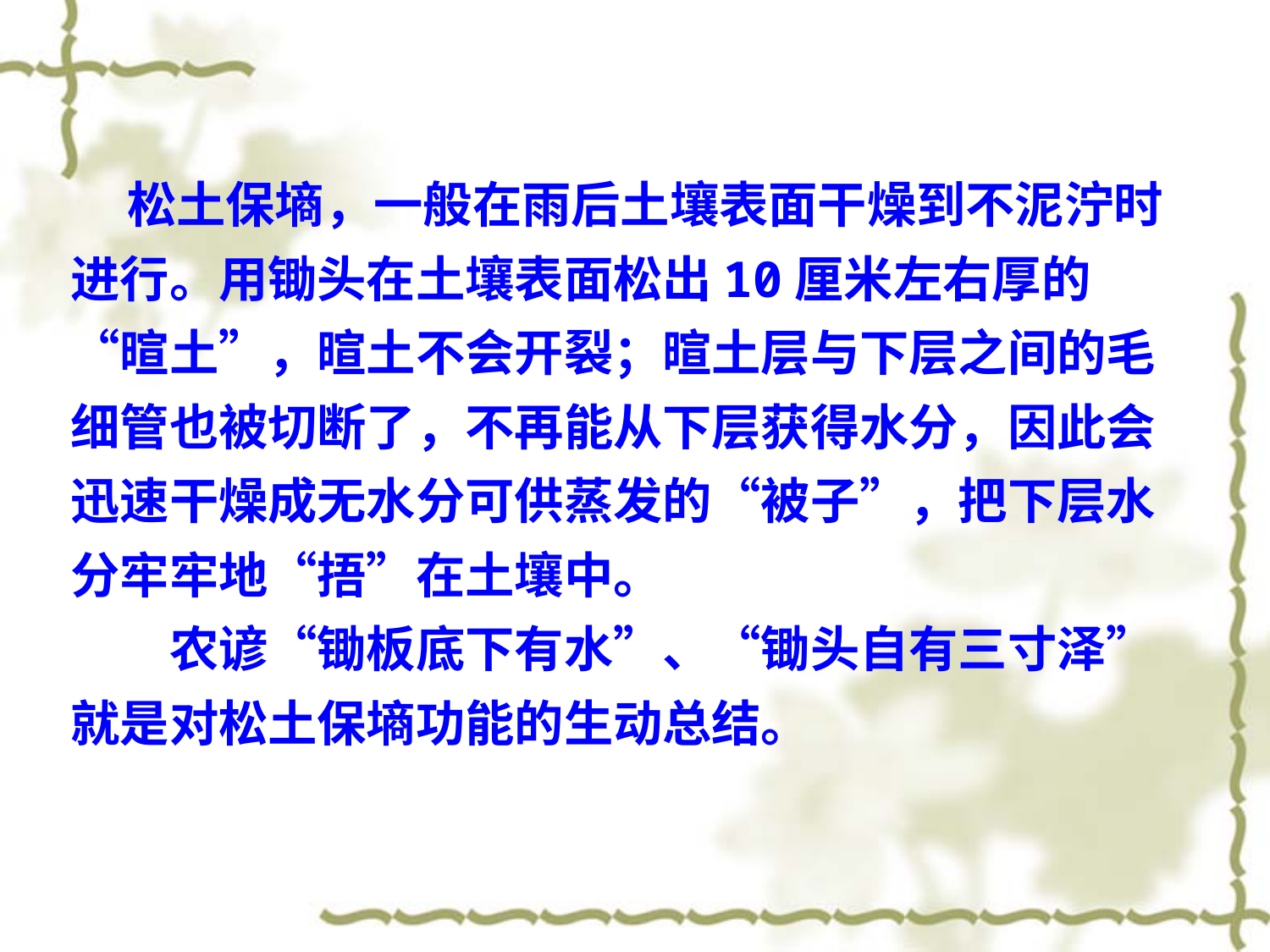

松土保墒，一般在雨后土壤表面干燥到不泥泞时进行。用锄头在土壤表面松出10厘米左右厚的“暄土”，暄土不会开裂；暄土层与下层之间的毛细管也被切断了，不再能从下层获得水分，因此会迅速干燥成无水分可供蒸发的“被子”，把下层水分牢牢地“捂”在土壤中。
　　农谚“锄板底下有水”、“锄头自有三寸泽”就是对松土保墒功能的生动总结。